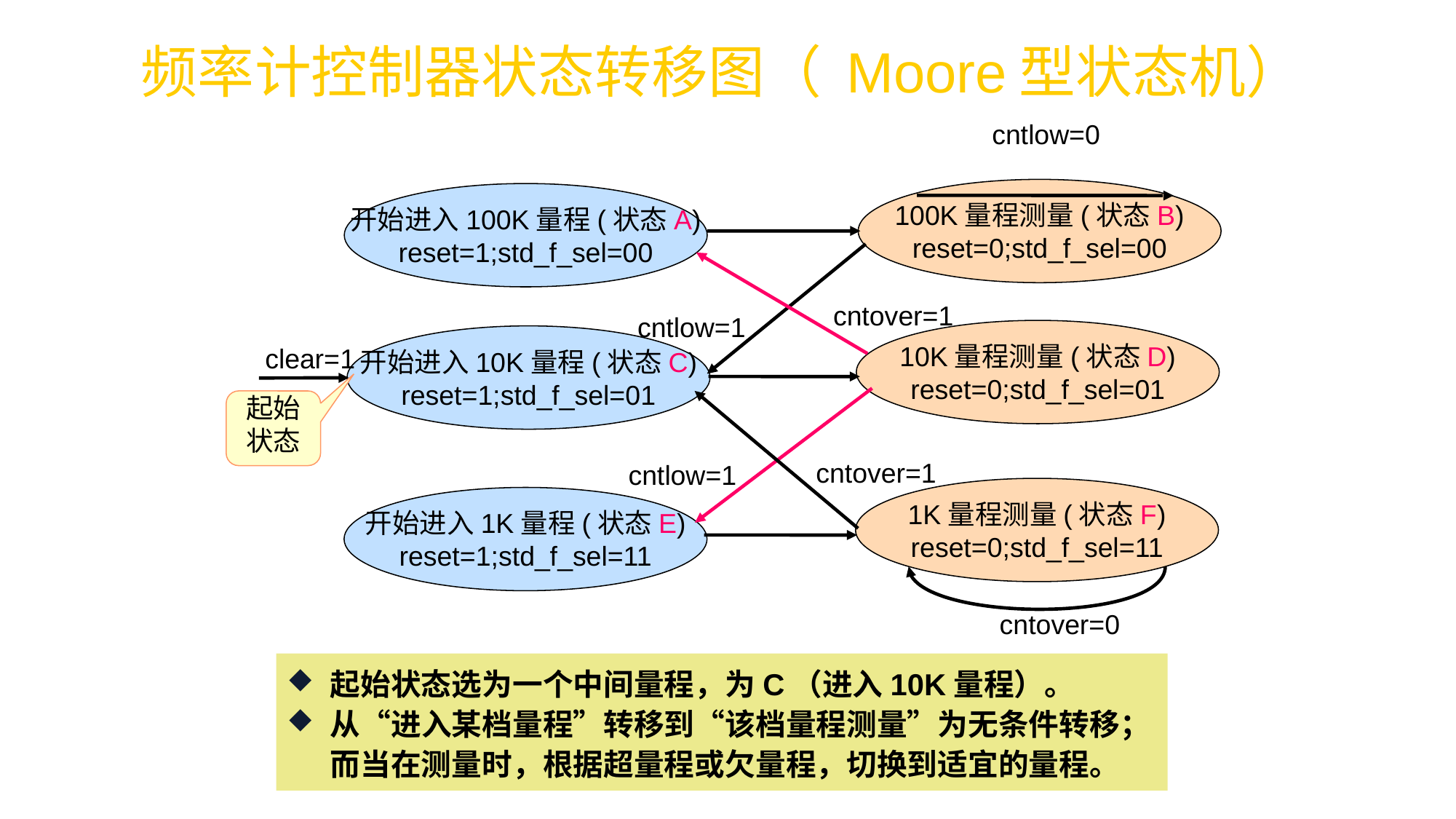

频率计控制器状态转移图（ Moore型状态机）
cntlow=0
100K量程测量(状态B)
reset=0;std_f_sel=00
开始进入100K量程(状态A)
reset=1;std_f_sel=00

cntover=1
cntlow=1
10K量程测量(状态D)
reset=0;std_f_sel=01
开始进入10K量程(状态C)
reset=1;std_f_sel=01
clear=1

cntover=1
cntlow=1
1K量程测量(状态F)
reset=0;std_f_sel=11
开始进入1K量程(状态E)
reset=1;std_f_sel=11

cntover=0
起始状态
起始状态选为一个中间量程，为C（进入10K量程）。
从“进入某档量程”转移到“该档量程测量”为无条件转移；而当在测量时，根据超量程或欠量程，切换到适宜的量程。